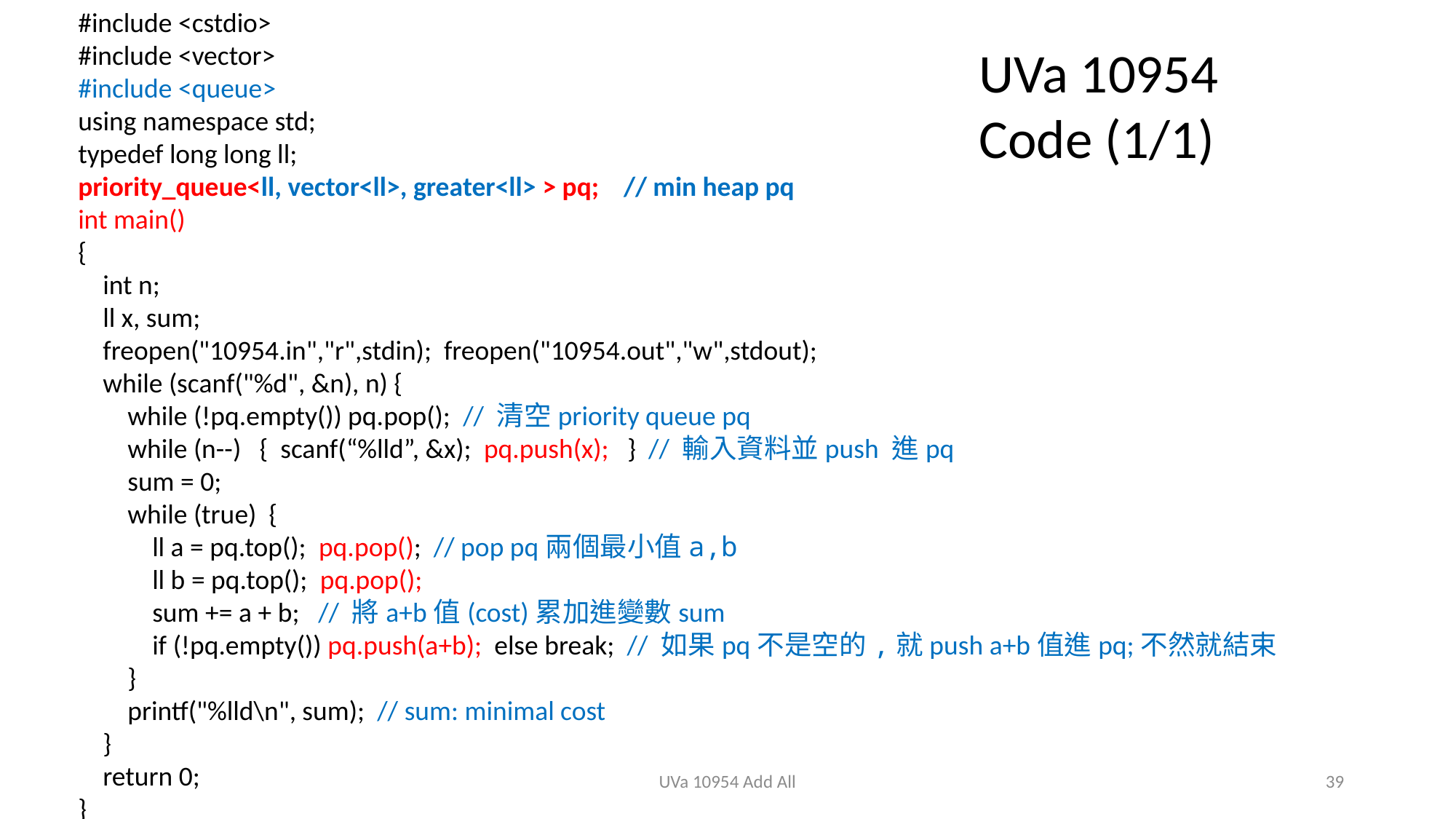

#include <cstdio>
#include <vector>
#include <queue>
using namespace std;
typedef long long ll;
priority_queue<ll, vector<ll>, greater<ll> > pq;    // min heap pq
int main()
{
    int n;
    ll x, sum;
    freopen("10954.in","r",stdin);  freopen("10954.out","w",stdout);
    while (scanf("%d", &n), n) {
        while (!pq.empty()) pq.pop();  // 清空priority queue pq
        while (n--)   {  scanf(“%lld”, &x);  pq.push(x);   }  // 輸入資料並push 進pq
        sum = 0;
        while (true)  {
            ll a = pq.top();  pq.pop();  // pop pq兩個最小值a,b
            ll b = pq.top();  pq.pop();
            sum += a + b;   // 將a+b值(cost)累加進變數sum
            if (!pq.empty()) pq.push(a+b);  else break;  // 如果pq不是空的,就push a+b值進pq;不然就結束
        }
        printf("%lld\n", sum);  // sum: minimal cost
    }
    return 0;
}
UVa 10954 Code (1/1)
UVa 10954 Add All
39